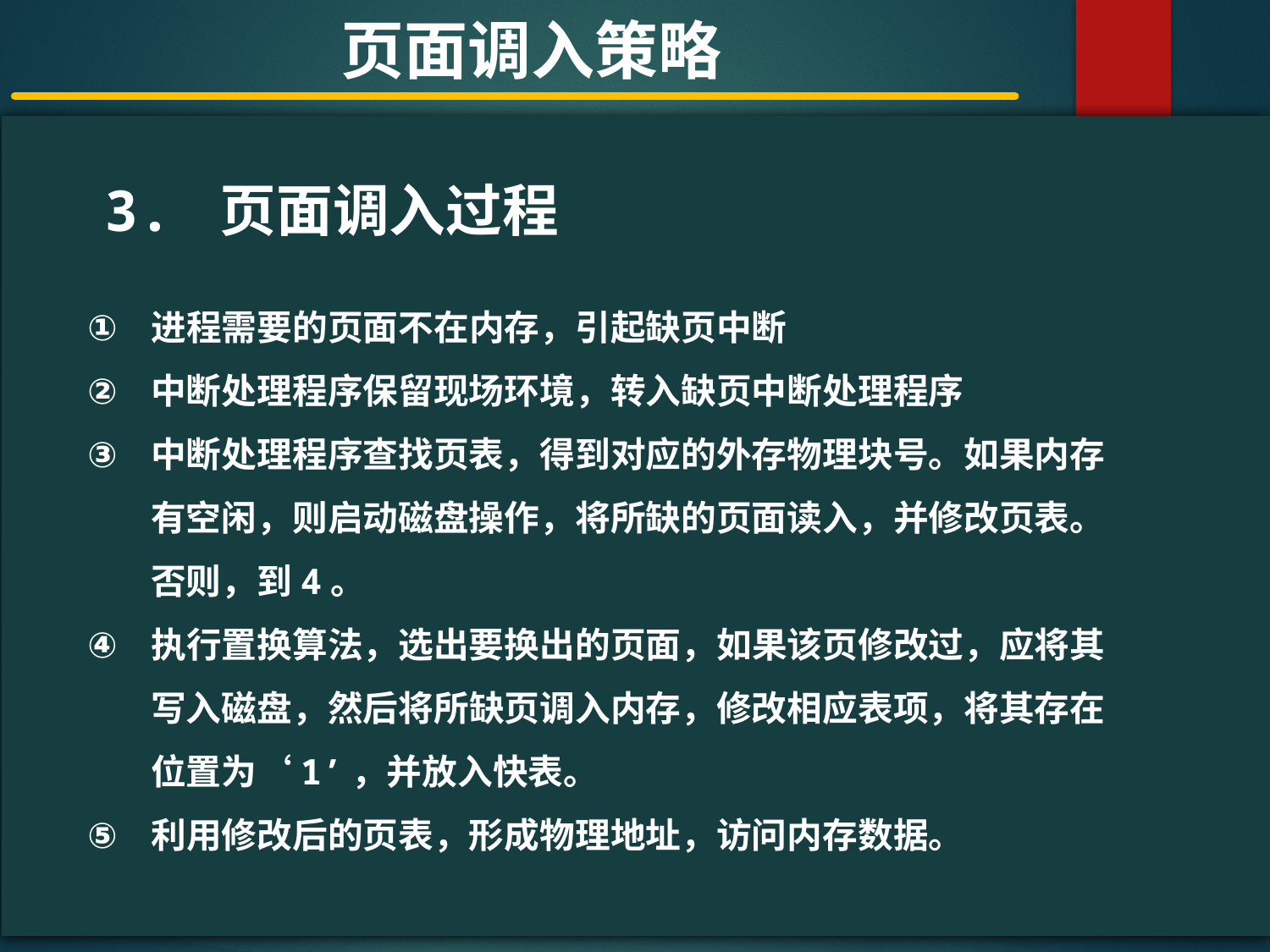

页面调入策略
#
 3. 页面调入过程
进程需要的页面不在内存，引起缺页中断
中断处理程序保留现场环境，转入缺页中断处理程序
中断处理程序查找页表，得到对应的外存物理块号。如果内存有空闲，则启动磁盘操作，将所缺的页面读入，并修改页表。否则，到4。
执行置换算法，选出要换出的页面，如果该页修改过，应将其写入磁盘，然后将所缺页调入内存，修改相应表项，将其存在位置为‘1’，并放入快表。
利用修改后的页表，形成物理地址，访问内存数据。